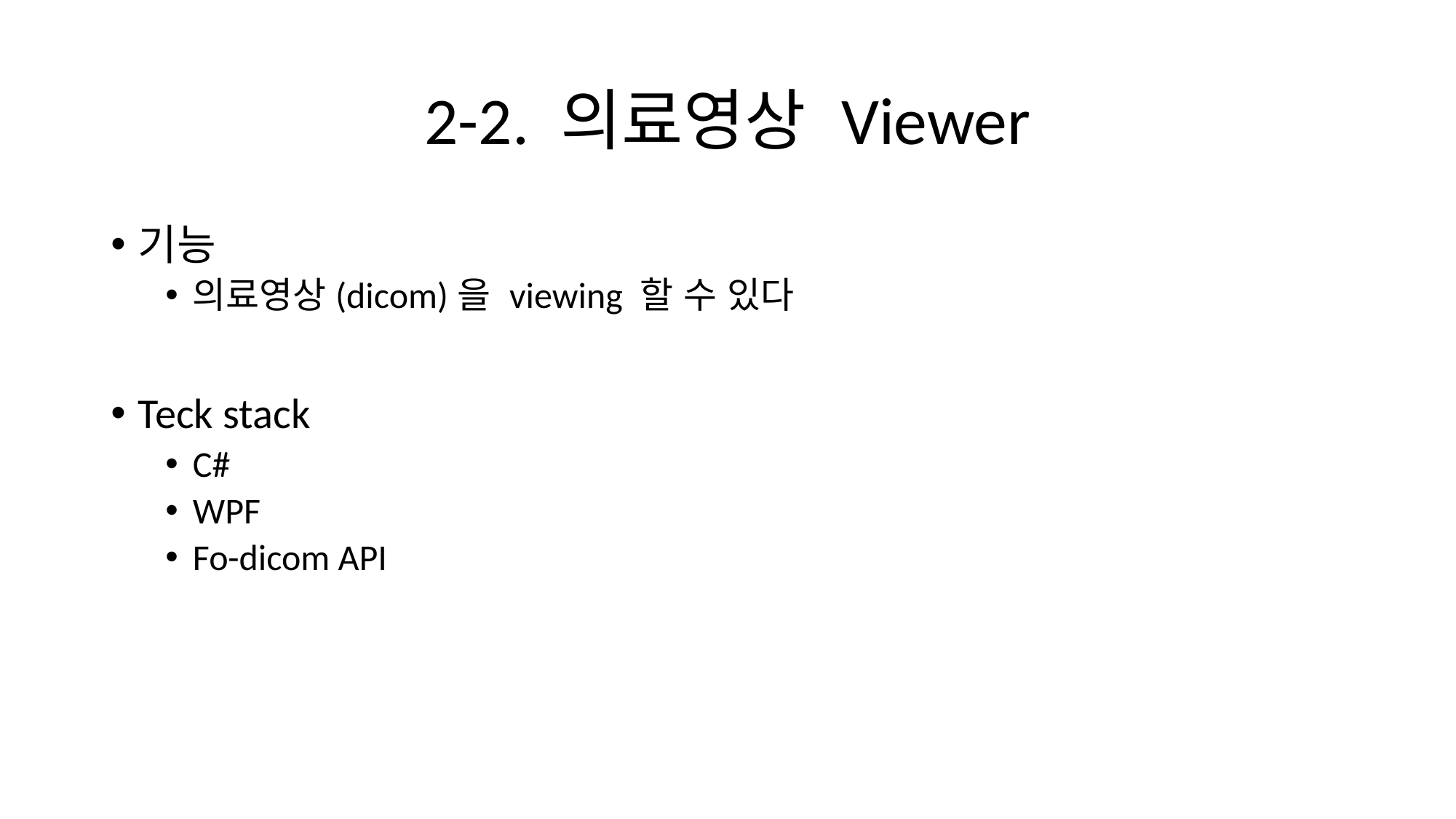

# 2-2. 의료영상 Viewer
기능
의료영상(dicom)을 viewing 할 수 있다

Teck stack
C#
WPF
Fo-dicom API